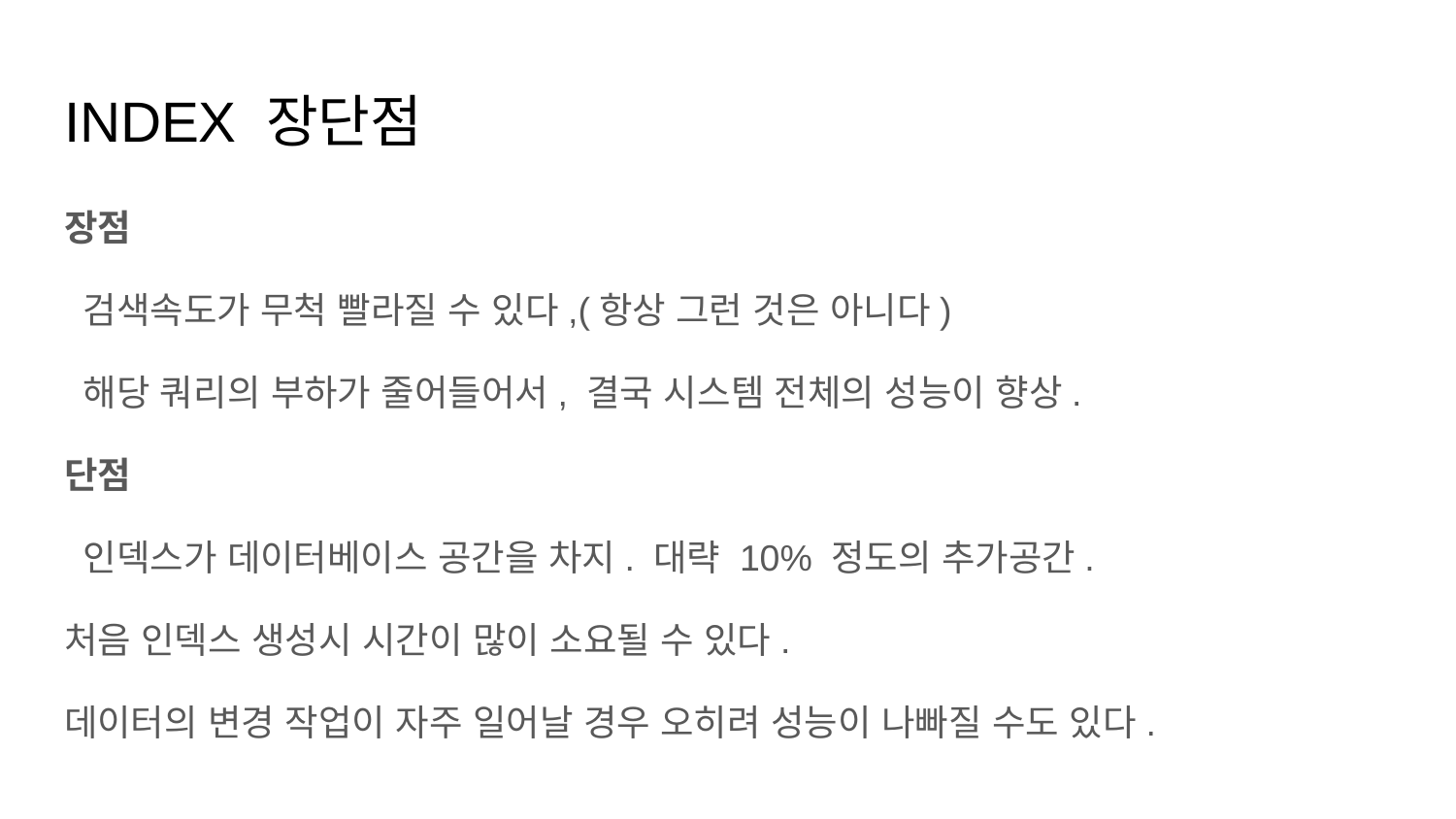

# INDEX 장단점
장점
 검색속도가 무척 빨라질 수 있다,(항상 그런 것은 아니다)
 해당 쿼리의 부하가 줄어들어서, 결국 시스템 전체의 성능이 향상.
단점
 인덱스가 데이터베이스 공간을 차지. 대략 10% 정도의 추가공간.
처음 인덱스 생성시 시간이 많이 소요될 수 있다.
데이터의 변경 작업이 자주 일어날 경우 오히려 성능이 나빠질 수도 있다.